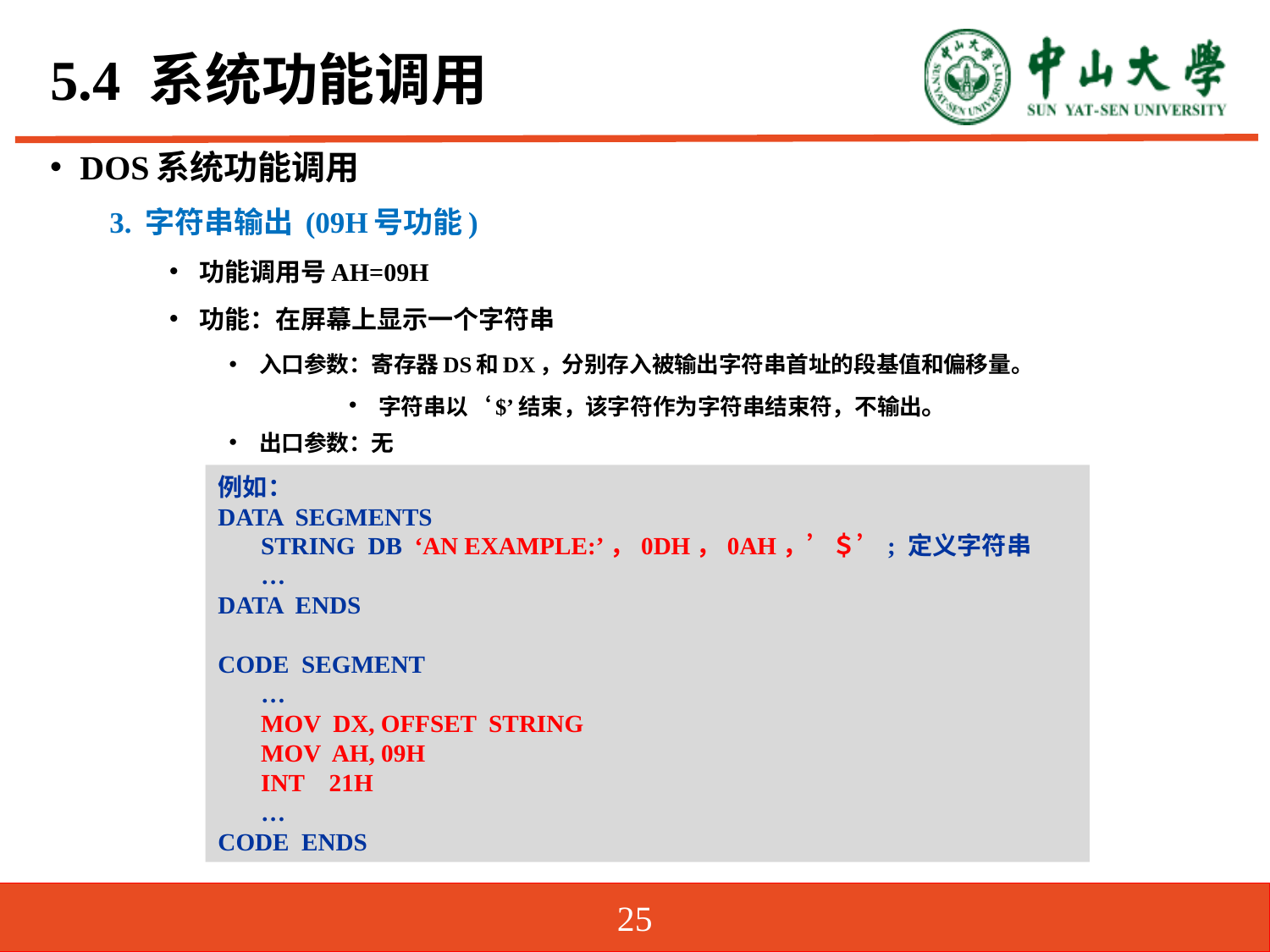

# 5.4 系统功能调用
DOS系统功能调用
3. 字符串输出 (09H号功能)
功能调用号AH=09H
功能：在屏幕上显示一个字符串
入口参数：寄存器DS和DX，分别存入被输出字符串首址的段基值和偏移量。
字符串以‘$’结束，该字符作为字符串结束符，不输出。
出口参数：无

例如：
DATA  SEGMENTS
       STRING  DB  ‘AN EXAMPLE:’，0DH，0AH，’＄’; 定义字符串
       …
DATA  ENDS

CODE  SEGMENT
       …
       MOV  DX, OFFSET  STRING
       MOV  AH, 09H
       INT    21H
       …
CODE  ENDS
25